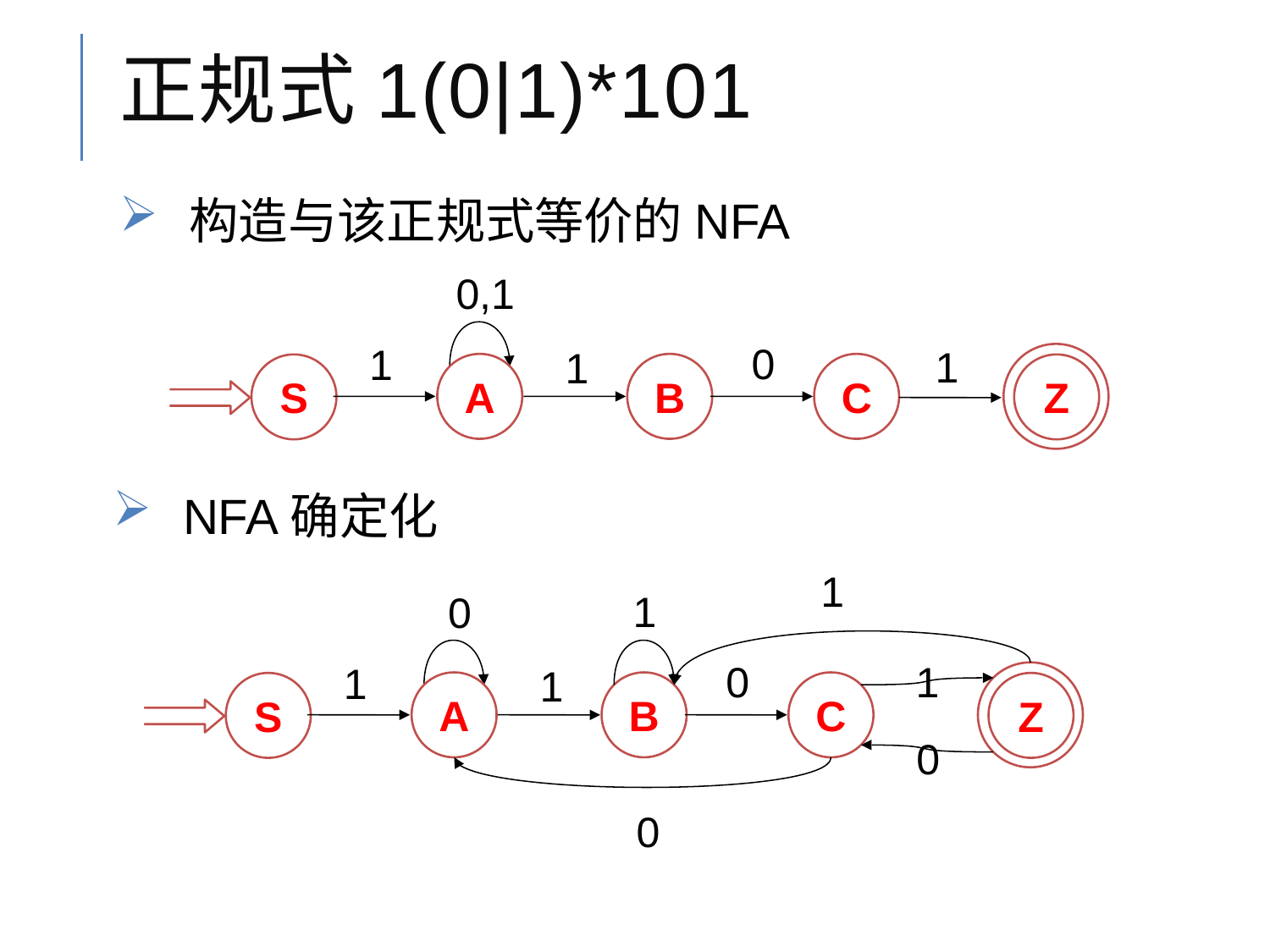

# 正规式1(0|1)*101
构造与该正规式等价的NFA
0,1
0
1
1
1

Z
A
B
C
S

NFA确定化
1
1
0
1
0
1
1

Z
A
B
C
S

0
0
7